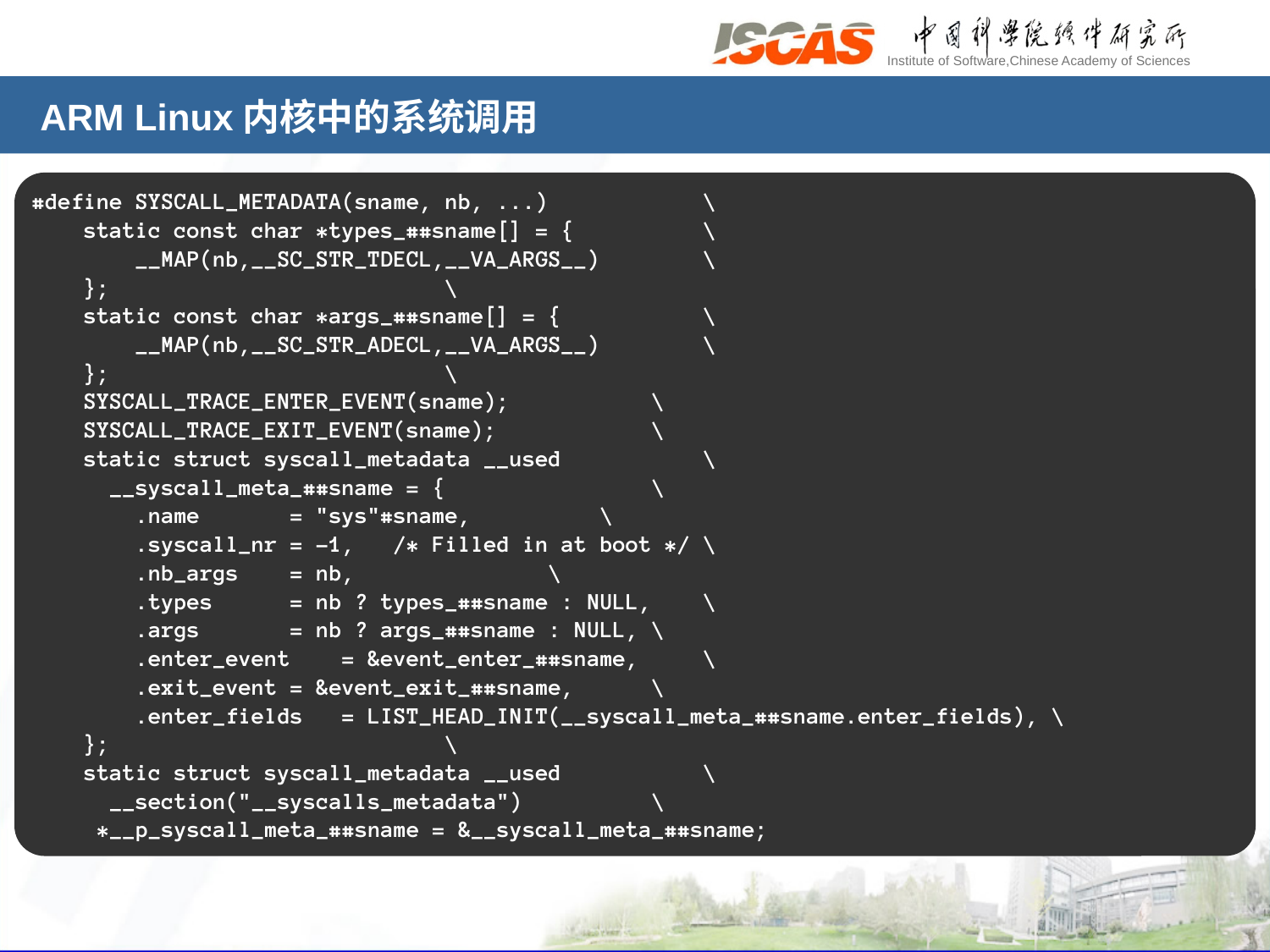

# ARM Linux内核中的系统调用
#define SYSCALL_METADATA(sname, nb, ...)            \
    static const char *types_##sname[] = {          \
        __MAP(nb,__SC_STR_TDECL,__VA_ARGS__)        \
    };                          \
    static const char *args_##sname[] = {           \
        __MAP(nb,__SC_STR_ADECL,__VA_ARGS__)        \
    };                          \
    SYSCALL_TRACE_ENTER_EVENT(sname);           \
    SYSCALL_TRACE_EXIT_EVENT(sname);            \
    static struct syscall_metadata __used           \
      __syscall_meta_##sname = {                \
        .name       = "sys"#sname,          \
        .syscall_nr = -1,   /* Filled in at boot */ \
        .nb_args    = nb,               \
        .types      = nb ? types_##sname : NULL,    \
        .args       = nb ? args_##sname : NULL, \
        .enter_event    = &event_enter_##sname,     \
        .exit_event = &event_exit_##sname,      \
        .enter_fields   = LIST_HEAD_INIT(__syscall_meta_##sname.enter_fields), \
    };                          \
    static struct syscall_metadata __used           \
      __section("__syscalls_metadata")          \
     *__p_syscall_meta_##sname = &__syscall_meta_##sname;